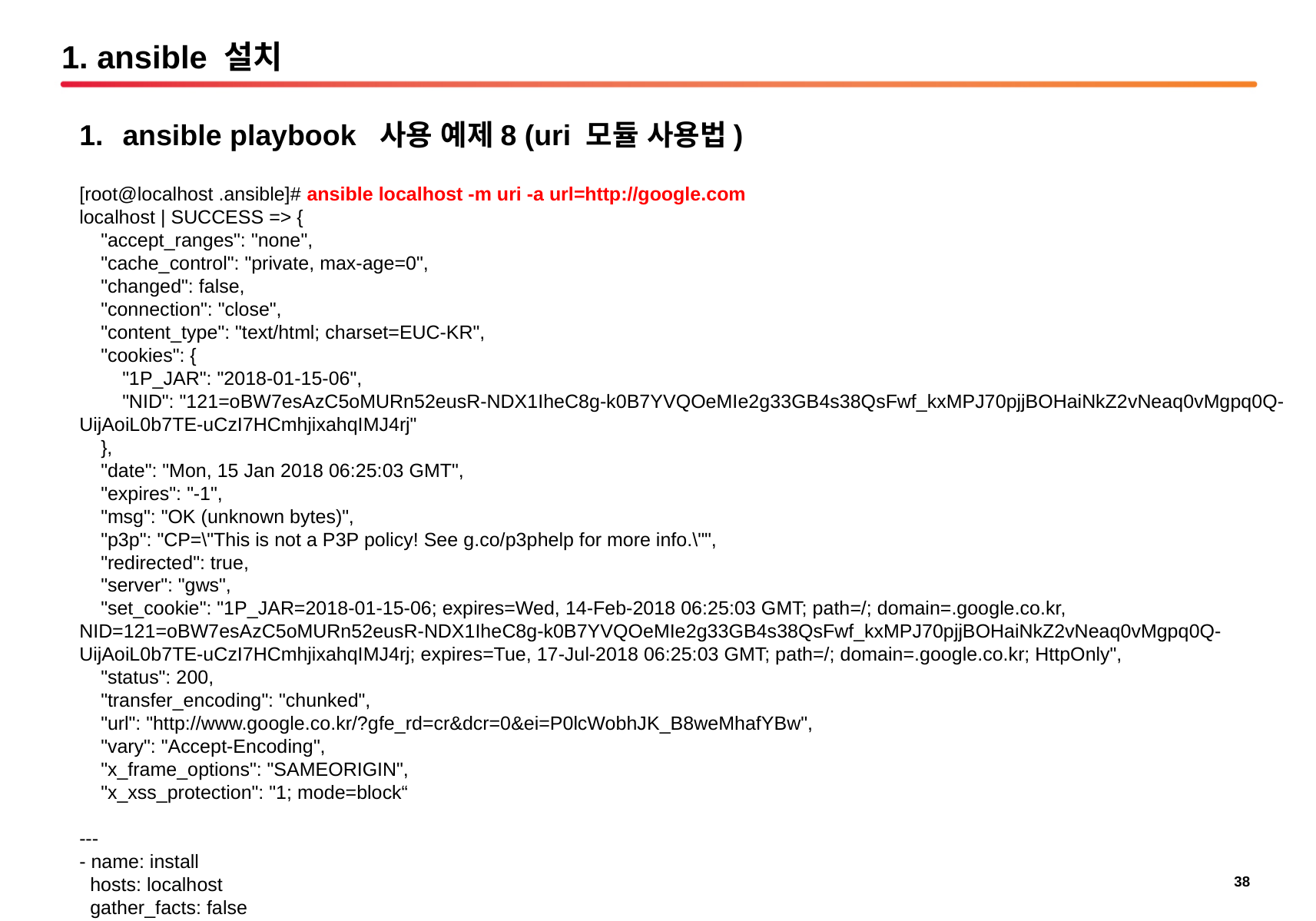

# 1. ansible 설치
ansible playbook  사용 예제8 (uri 모듈 사용법)

[root@localhost .ansible]# ansible localhost -m uri -a url=http://google.com
localhost | SUCCESS => {
    "accept_ranges": "none",
    "cache_control": "private, max-age=0",
    "changed": false,
    "connection": "close",
    "content_type": "text/html; charset=EUC-KR",
    "cookies": {
        "1P_JAR": "2018-01-15-06",
        "NID": "121=oBW7esAzC5oMURn52eusR-NDX1IheC8g-k0B7YVQOeMIe2g33GB4s38QsFwf_kxMPJ70pjjBOHaiNkZ2vNeaq0vMgpq0Q-UijAoiL0b7TE-uCzI7HCmhjixahqIMJ4rj"
    },
    "date": "Mon, 15 Jan 2018 06:25:03 GMT",
    "expires": "-1",
    "msg": "OK (unknown bytes)",
    "p3p": "CP=\"This is not a P3P policy! See g.co/p3phelp for more info.\"",
    "redirected": true,
    "server": "gws",
    "set_cookie": "1P_JAR=2018-01-15-06; expires=Wed, 14-Feb-2018 06:25:03 GMT; path=/; domain=.google.co.kr, NID=121=oBW7esAzC5oMURn52eusR-NDX1IheC8g-k0B7YVQOeMIe2g33GB4s38QsFwf_kxMPJ70pjjBOHaiNkZ2vNeaq0vMgpq0Q-UijAoiL0b7TE-uCzI7HCmhjixahqIMJ4rj; expires=Tue, 17-Jul-2018 06:25:03 GMT; path=/; domain=.google.co.kr; HttpOnly",
    "status": 200,
    "transfer_encoding": "chunked",
    "url": "http://www.google.co.kr/?gfe_rd=cr&dcr=0&ei=P0lcWobhJK_B8weMhafYBw",
    "vary": "Accept-Encoding",
    "x_frame_options": "SAMEORIGIN",
    "x_xss_protection": "1; mode=block“

---
- name: install
  hosts: localhost
  gather_facts: false
  remote_user: root
  tasks:
  - name: website
    uri:
      url: http://google.com